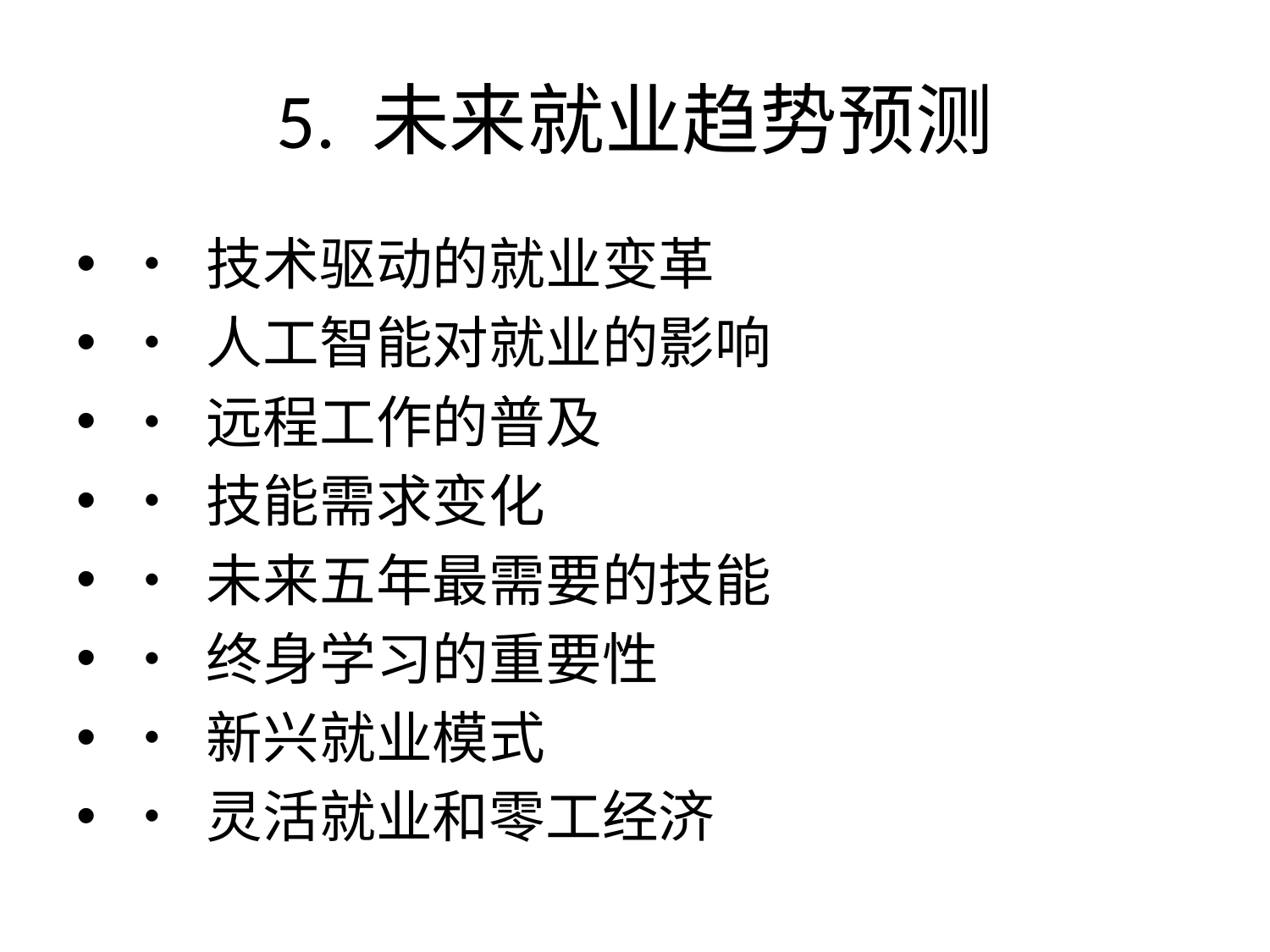

# 5. 未来就业趋势预测
• 技术驱动的就业变革
• 人工智能对就业的影响
• 远程工作的普及
• 技能需求变化
• 未来五年最需要的技能
• 终身学习的重要性
• 新兴就业模式
• 灵活就业和零工经济